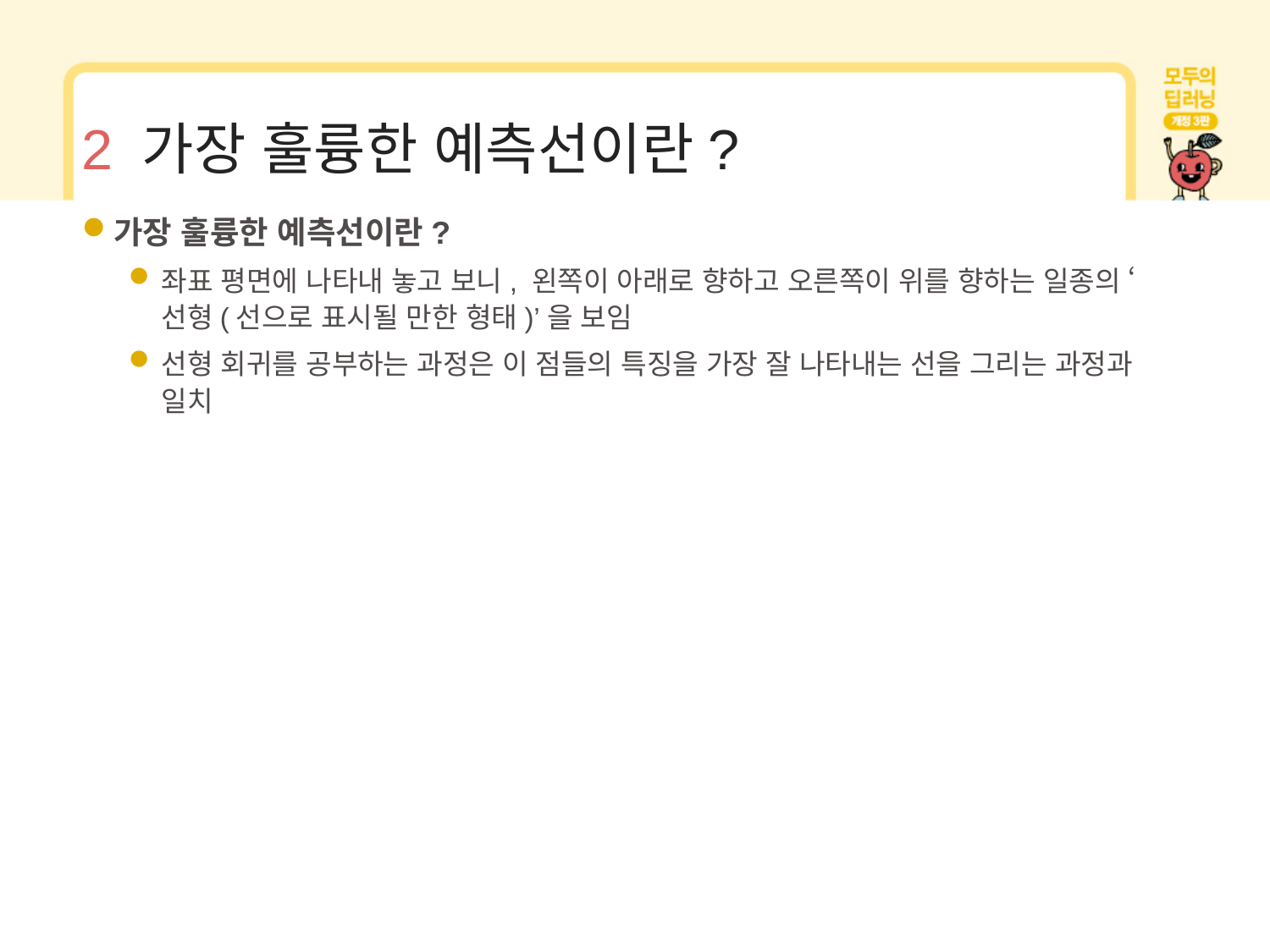

# 2 가장 훌륭한 예측선이란?
가장 훌륭한 예측선이란?
좌표 평면에 나타내 놓고 보니, 왼쪽이 아래로 향하고 오른쪽이 위를 향하는 일종의 ‘선형(선으로 표시될 만한 형태)’을 보임
선형 회귀를 공부하는 과정은 이 점들의 특징을 가장 잘 나타내는 선을 그리는 과정과 일치